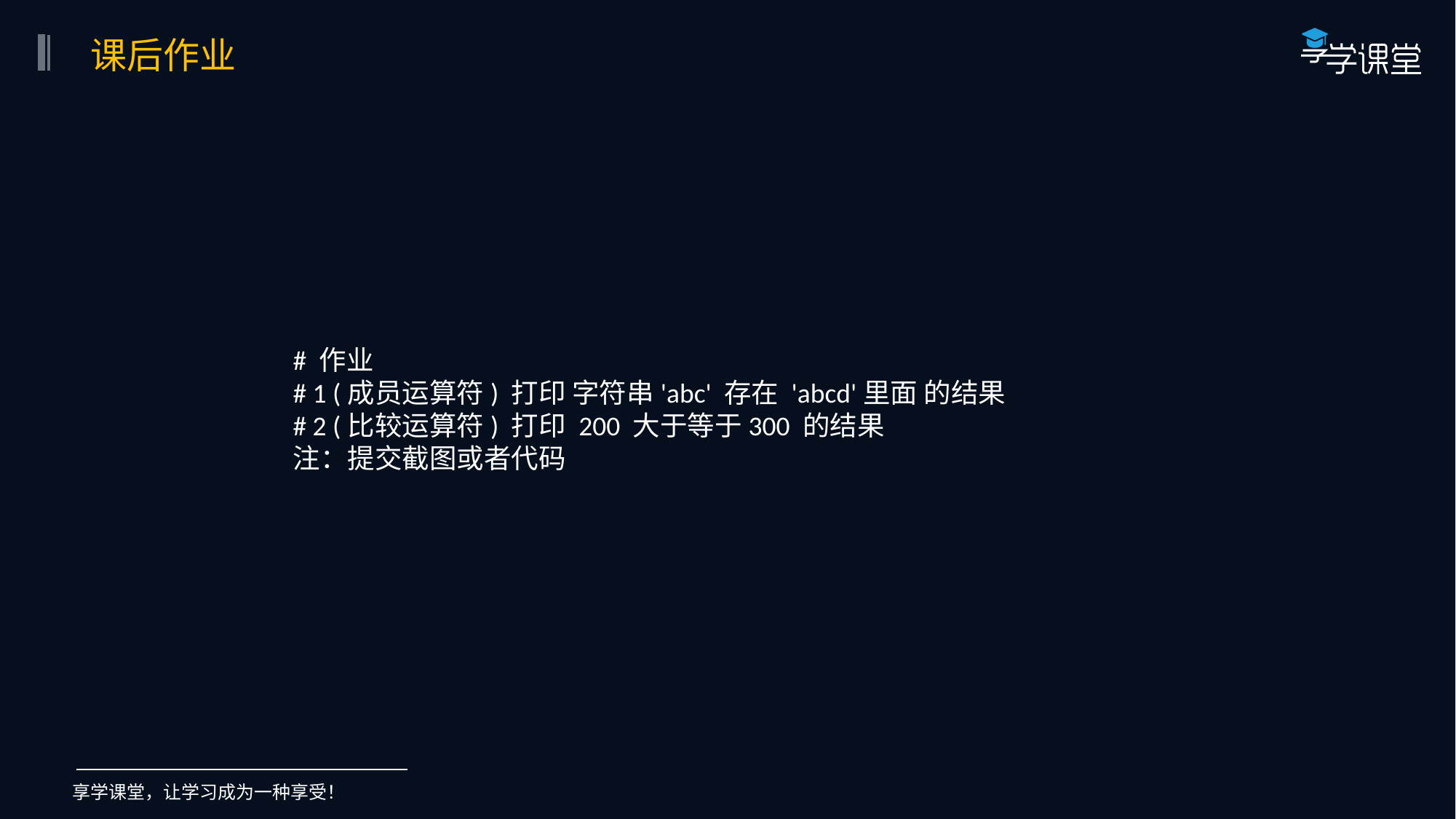

课后作业
# 作业
# 1 (成员运算符) 打印 字符串'abc' 存在 'abcd'里面 的结果
# 2 (比较运算符) 打印 200 大于等于300 的结果
注：提交截图或者代码